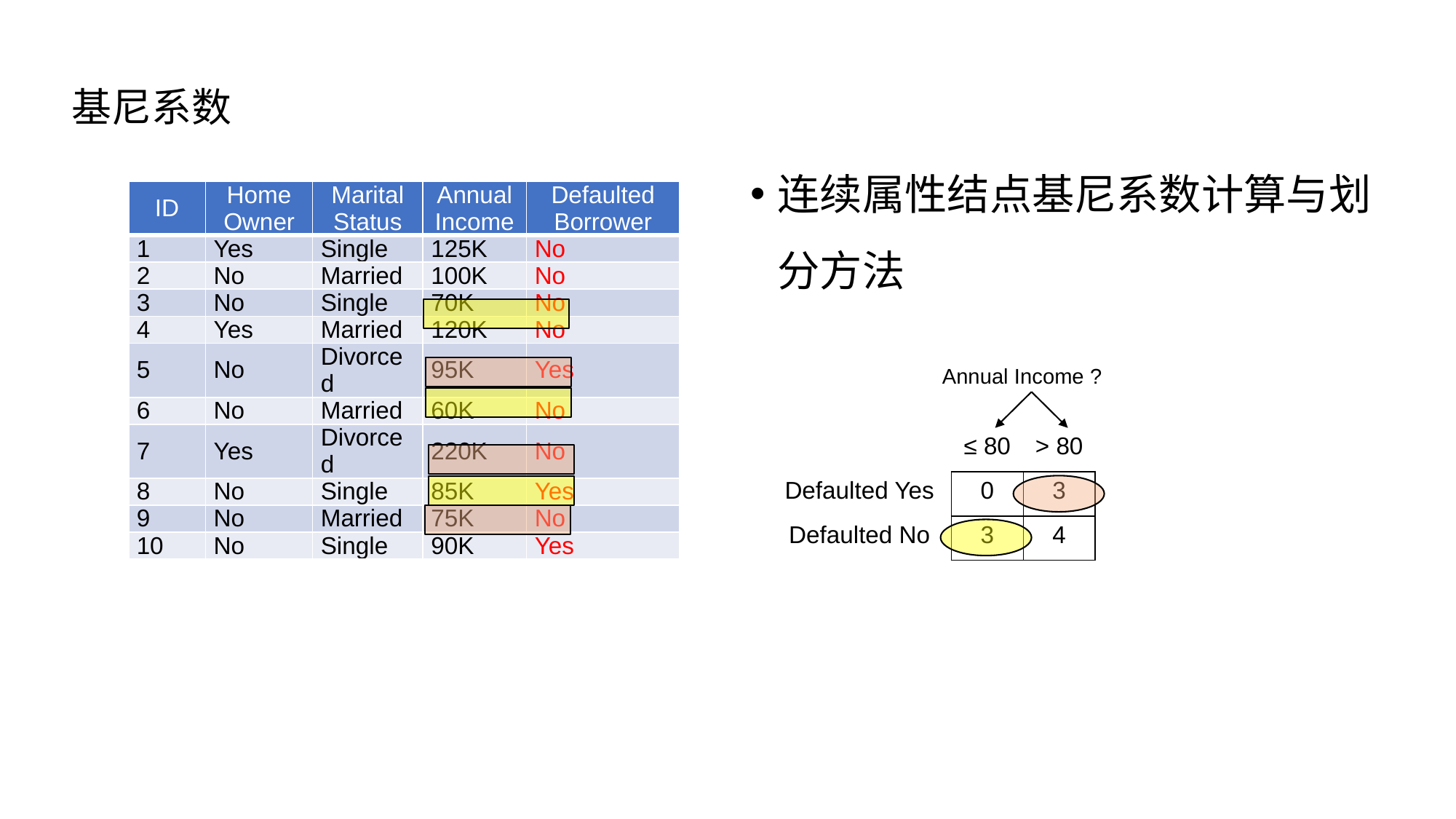

# 基尼系数
连续属性结点基尼系数计算与划分方法

| ID | Home Owner | Marital Status | Annual Income | Defaulted Borrower |
| --- | --- | --- | --- | --- |
| 1 | Yes | Single | 125K | No |
| 2 | No | Married | 100K | No |
| 3 | No | Single | 70K | No |
| 4 | Yes | Married | 120K | No |
| 5 | No | Divorced | 95K | Yes |
| 6 | No | Married | 60K | No |
| 7 | Yes | Divorced | 220K | No |
| 8 | No | Single | 85K | Yes |
| 9 | No | Married | 75K | No |
| 10 | No | Single | 90K | Yes |

Annual Income ?

|  | ≤ 80 | > 80 |
| --- | --- | --- |
| Defaulted Yes | 0 | 3 |
| Defaulted No | 3 | 4 |